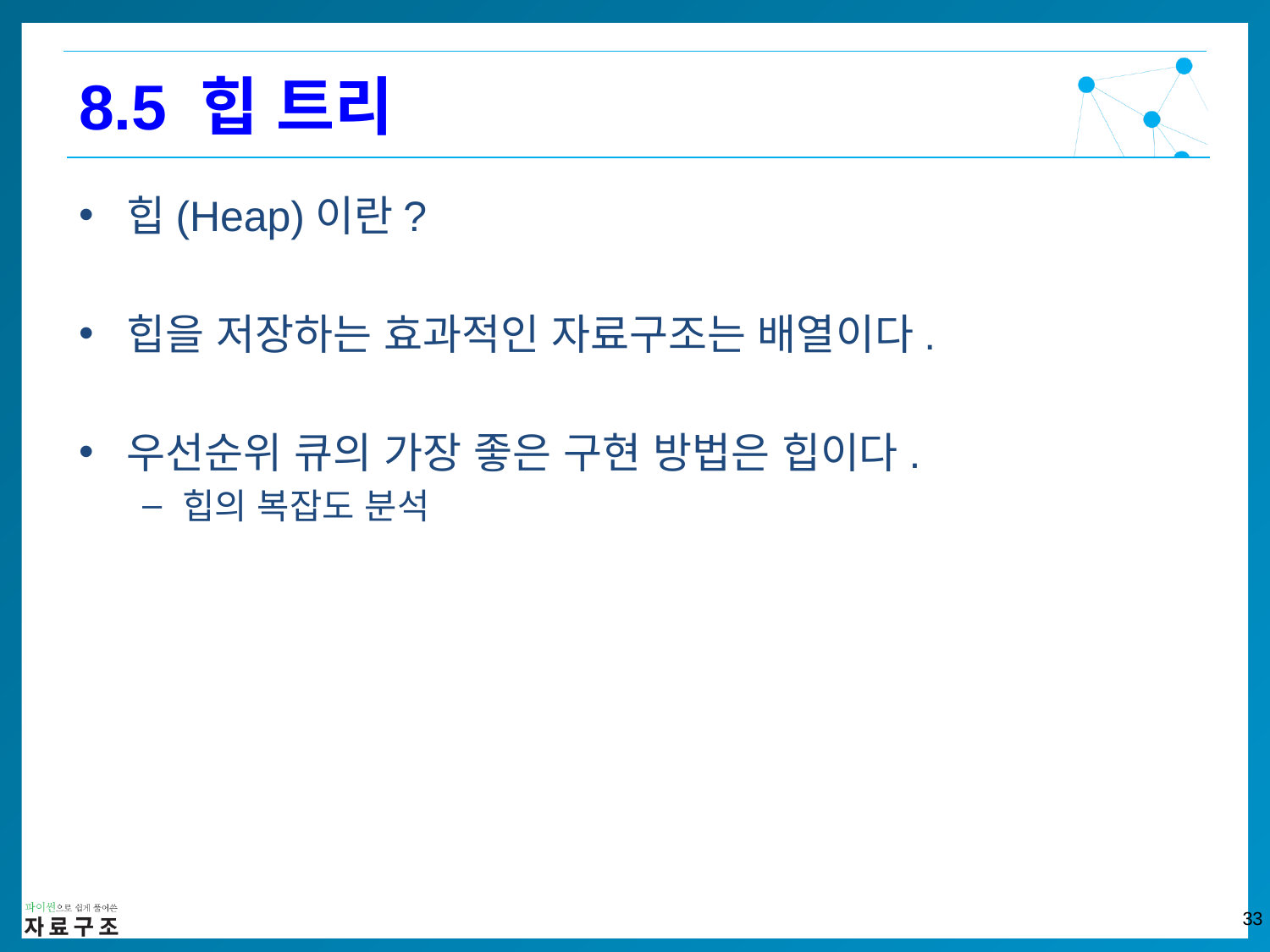

8.5 힙 트리
힙(Heap)이란?

힙을 저장하는 효과적인 자료구조는 배열이다.

우선순위 큐의 가장 좋은 구현 방법은 힙이다.
힙의 복잡도 분석